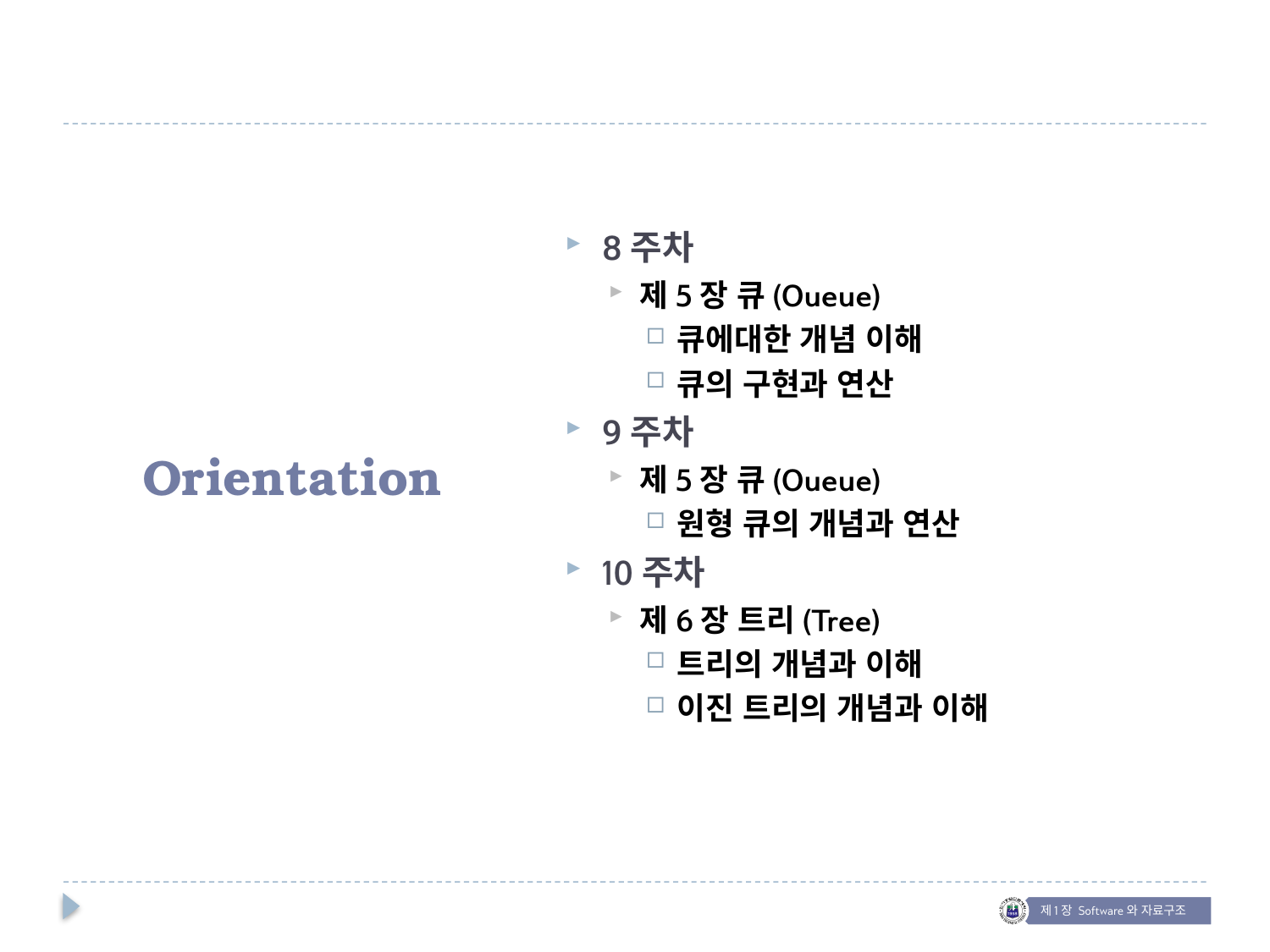

Orientation
8주차
제5장 큐(Oueue)
큐에대한 개념 이해
큐의 구현과 연산
9주차
제5장 큐(Oueue)
원형 큐의 개념과 연산
10주차
제6장 트리(Tree)
트리의 개념과 이해
이진 트리의 개념과 이해